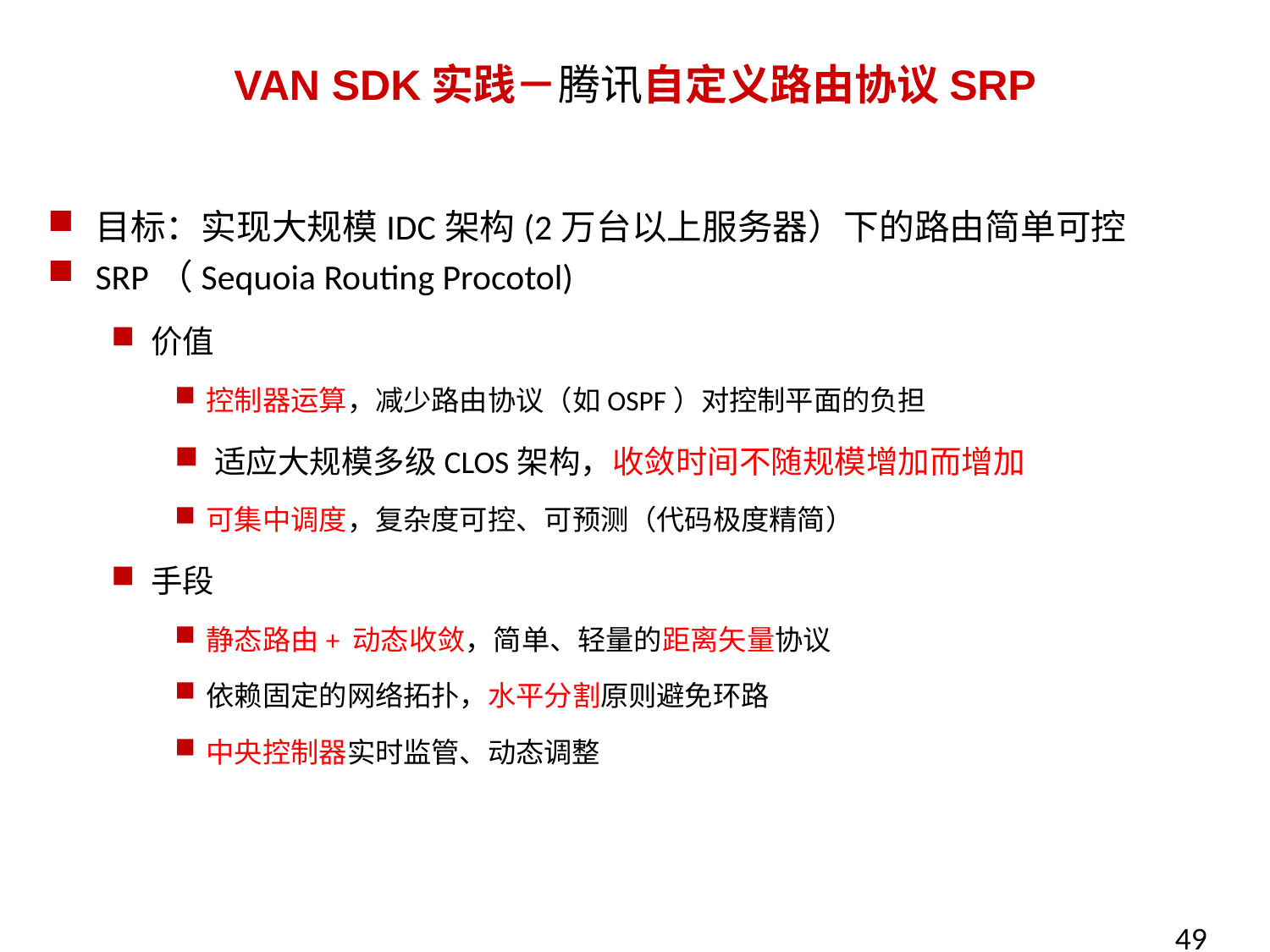

# VAN SDK实践－腾讯自定义路由协议SRP
目标：实现大规模IDC架构(2万台以上服务器）下的路由简单可控
SRP（Sequoia Routing Procotol)
价值
控制器运算，减少路由协议（如OSPF）对控制平面的负担
适应大规模多级CLOS架构，收敛时间不随规模增加而增加
可集中调度，复杂度可控、可预测（代码极度精简）
手段
静态路由+ 动态收敛，简单、轻量的距离矢量协议
依赖固定的网络拓扑，水平分割原则避免环路
中央控制器实时监管、动态调整